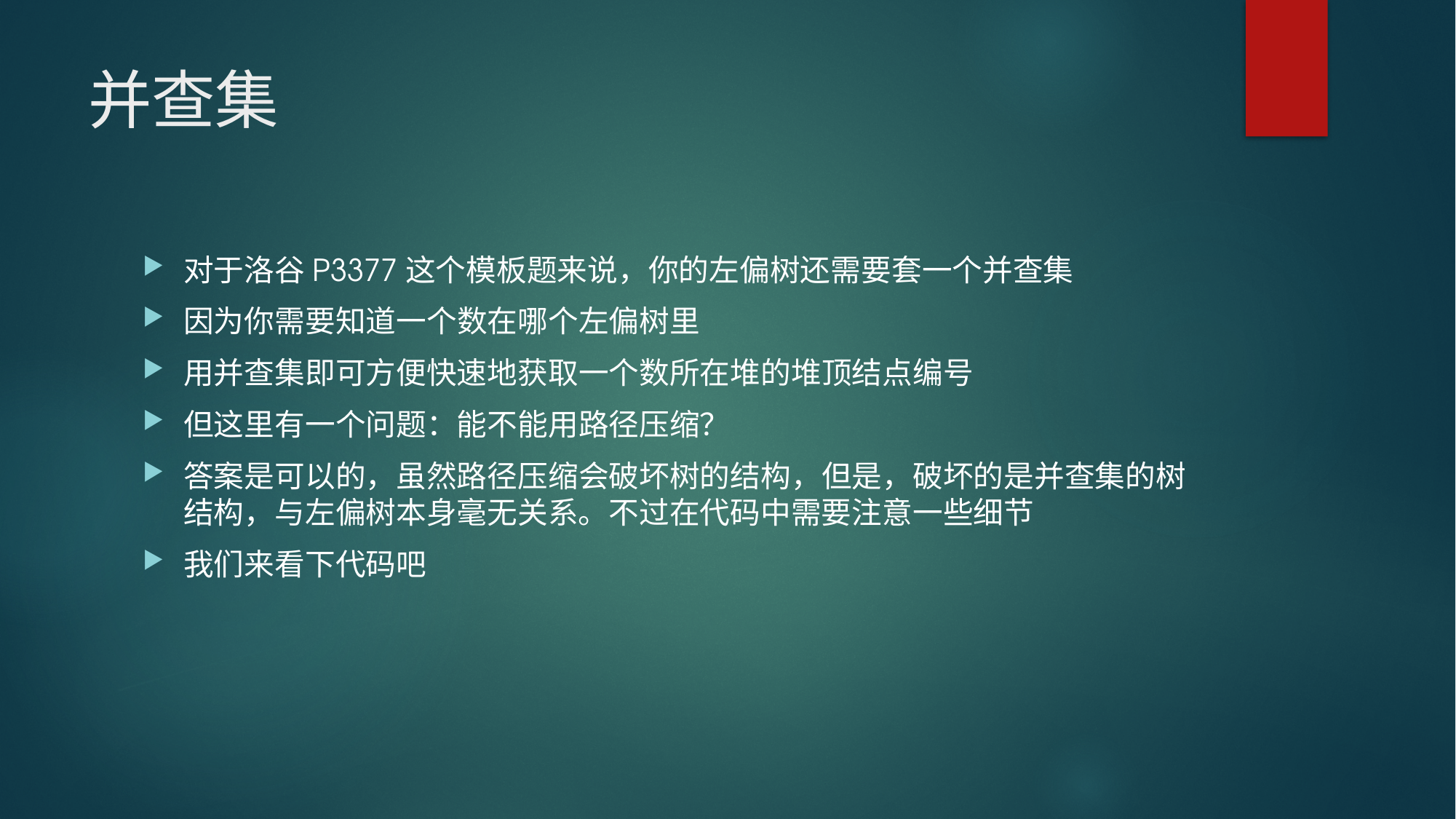

# 并查集
对于洛谷P3377这个模板题来说，你的左偏树还需要套一个并查集
因为你需要知道一个数在哪个左偏树里
用并查集即可方便快速地获取一个数所在堆的堆顶结点编号
但这里有一个问题：能不能用路径压缩？
答案是可以的，虽然路径压缩会破坏树的结构，但是，破坏的是并查集的树结构，与左偏树本身毫无关系。不过在代码中需要注意一些细节
我们来看下代码吧